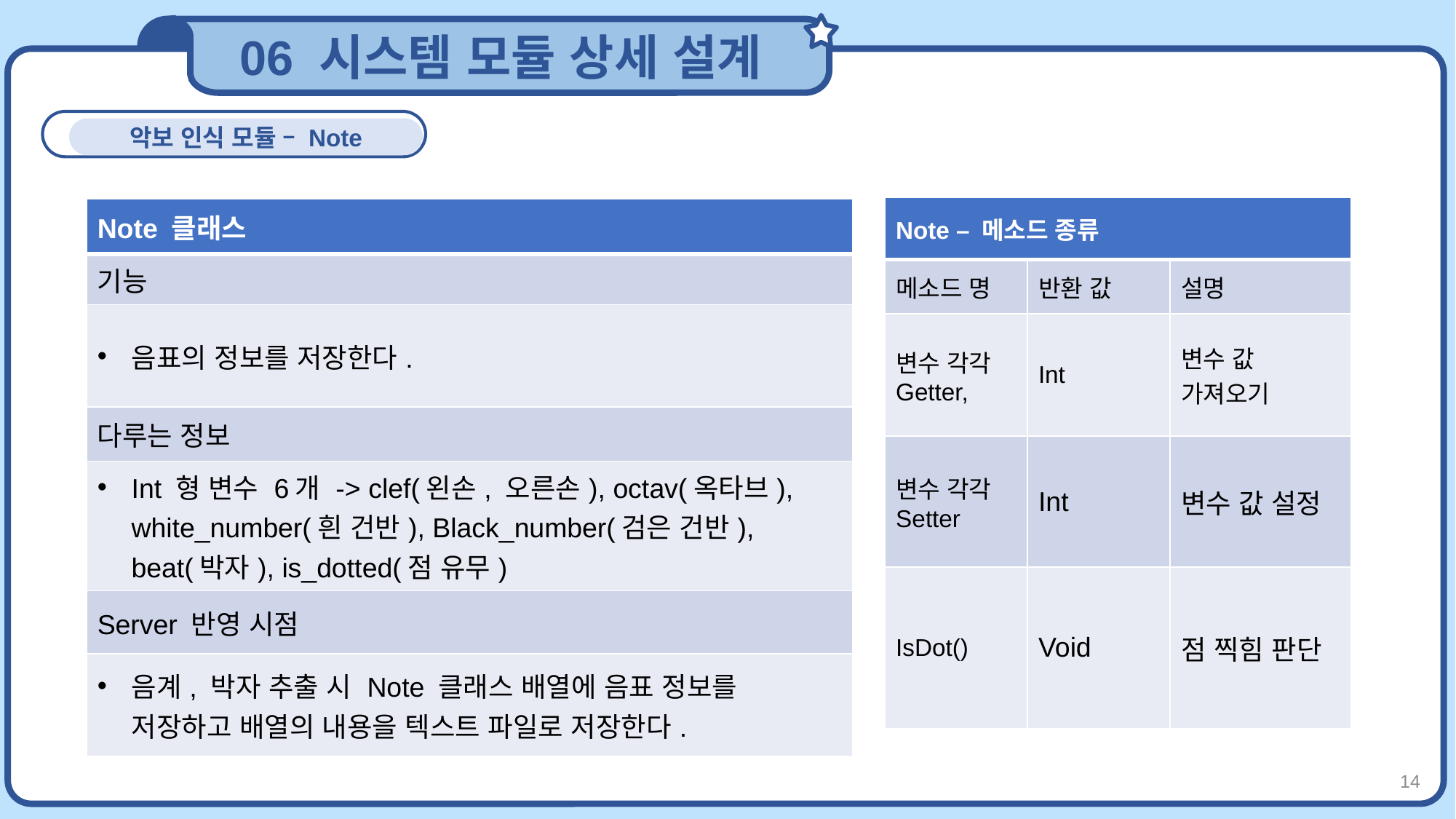

06 시스템 모듈 상세 설계

CONTENTS
악보 인식 모듈 – Note
| Note – 메소드 종류 |  |  |
| --- | --- | --- |
| 메소드 명 | 반환 값 | 설명 |
| 변수 각각Getter, | Int | 변수 값 가져오기 |
| 변수 각각Setter | Int | 변수 값 설정 |
| IsDot() | Void | 점 찍힘 판단 |
| Note 클래스 |
| --- |
| 기능 |
| 음표의 정보를 저장한다. |
| 다루는 정보 |
| Int 형 변수 6개 -> clef(왼손, 오른손), octav(옥타브), white\_number(흰 건반), Black\_number(검은 건반), beat(박자), is\_dotted(점 유무) |
| Server 반영 시점 |
| 음계, 박자 추출 시 Note 클래스 배열에 음표 정보를 저장하고 배열의 내용을 텍스트 파일로 저장한다. |
14